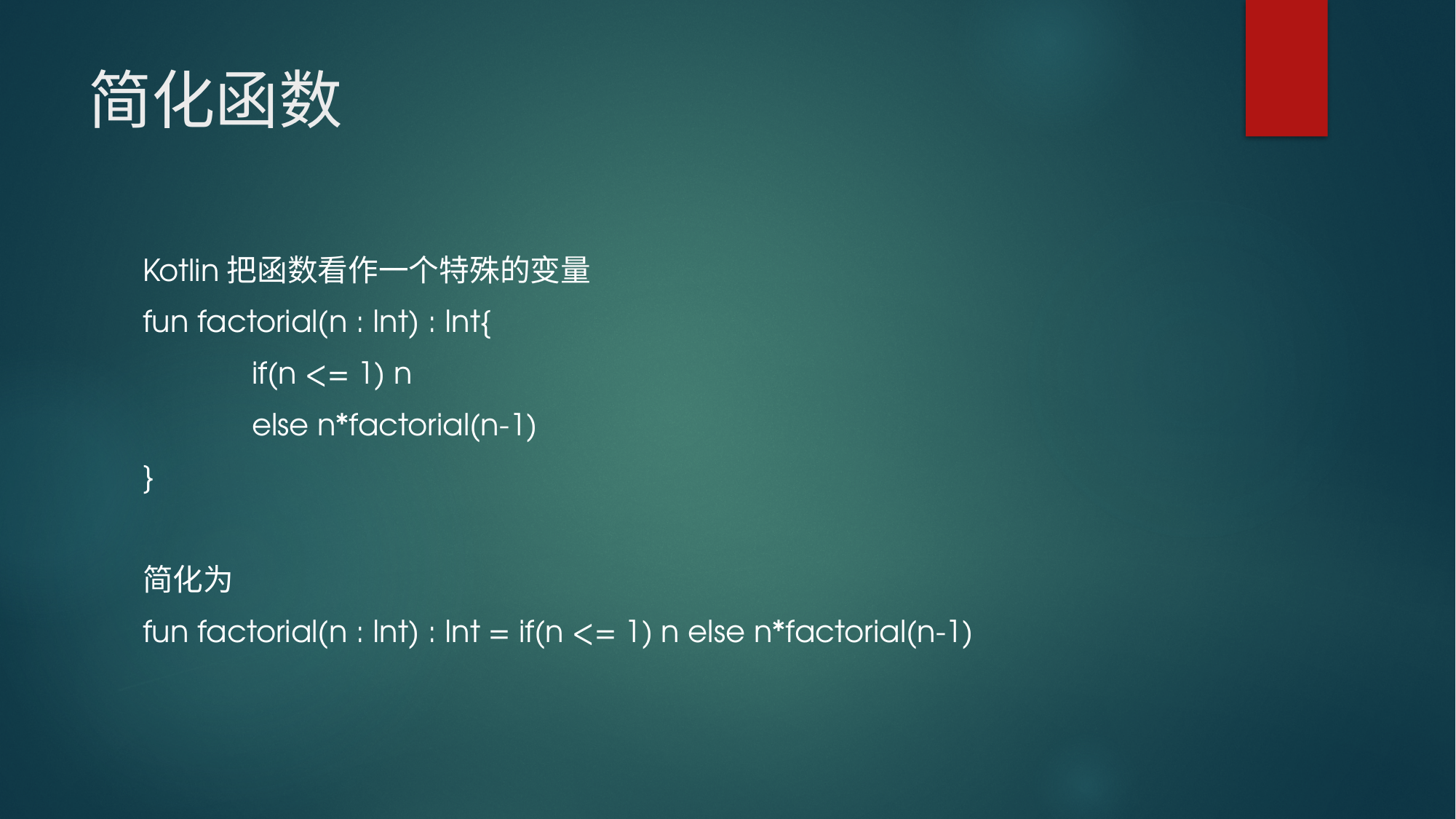

# 简化函数
Kotlin把函数看作一个特殊的变量
fun factorial(n : Int) : Int{
	if(n <= 1) n
	else n*factorial(n-1)
}

简化为
fun factorial(n : Int) : Int = if(n <= 1) n else n*factorial(n-1)